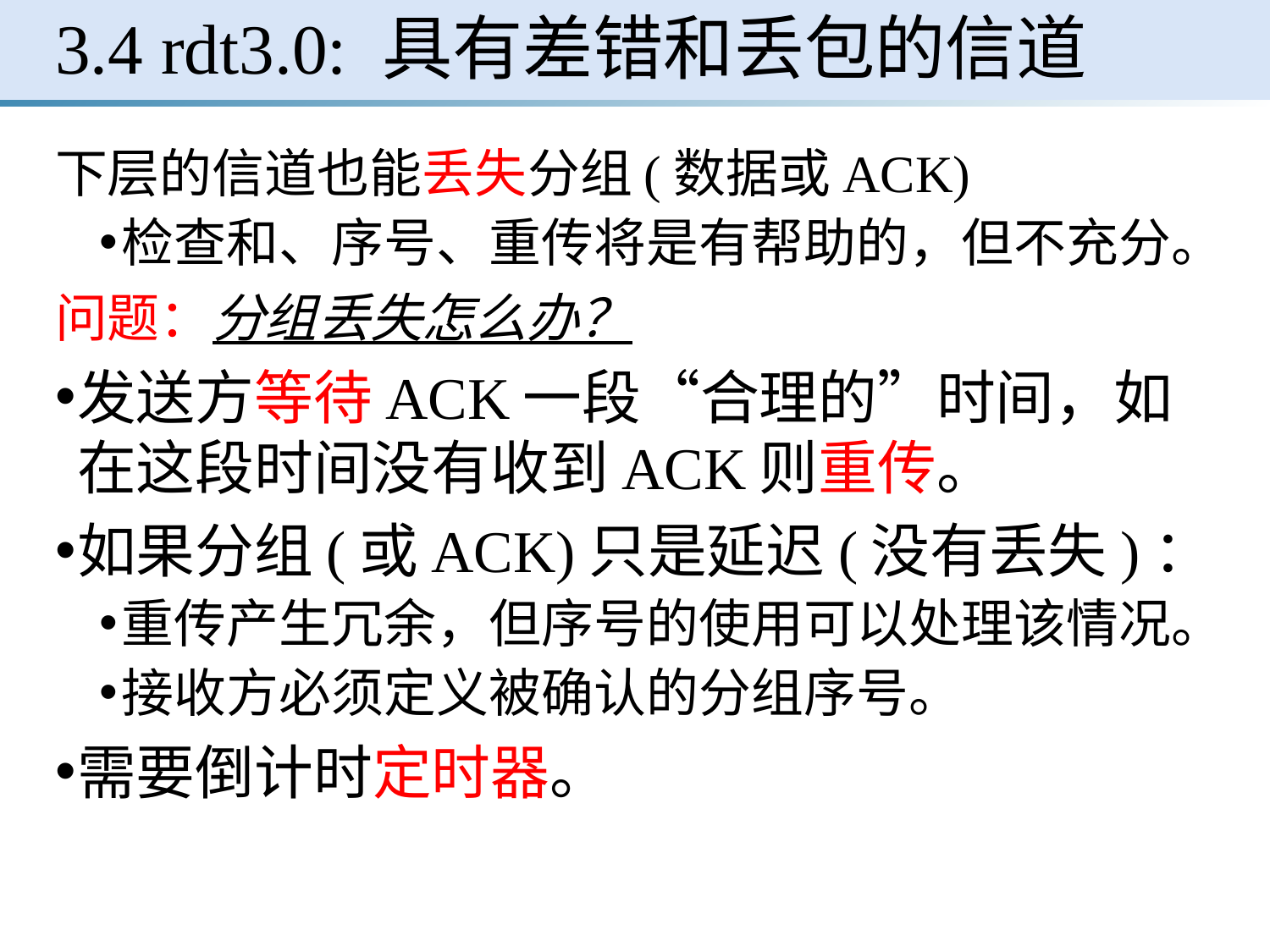

# 3.4 rdt3.0: 具有差错和丢包的信道
下层的信道也能丢失分组(数据或ACK)
检查和、序号、重传将是有帮助的，但不充分。
问题：分组丢失怎么办？
发送方等待ACK一段“合理的”时间，如在这段时间没有收到ACK则重传。
如果分组(或ACK)只是延迟(没有丢失)：
重传产生冗余，但序号的使用可以处理该情况。
接收方必须定义被确认的分组序号。
需要倒计时定时器。